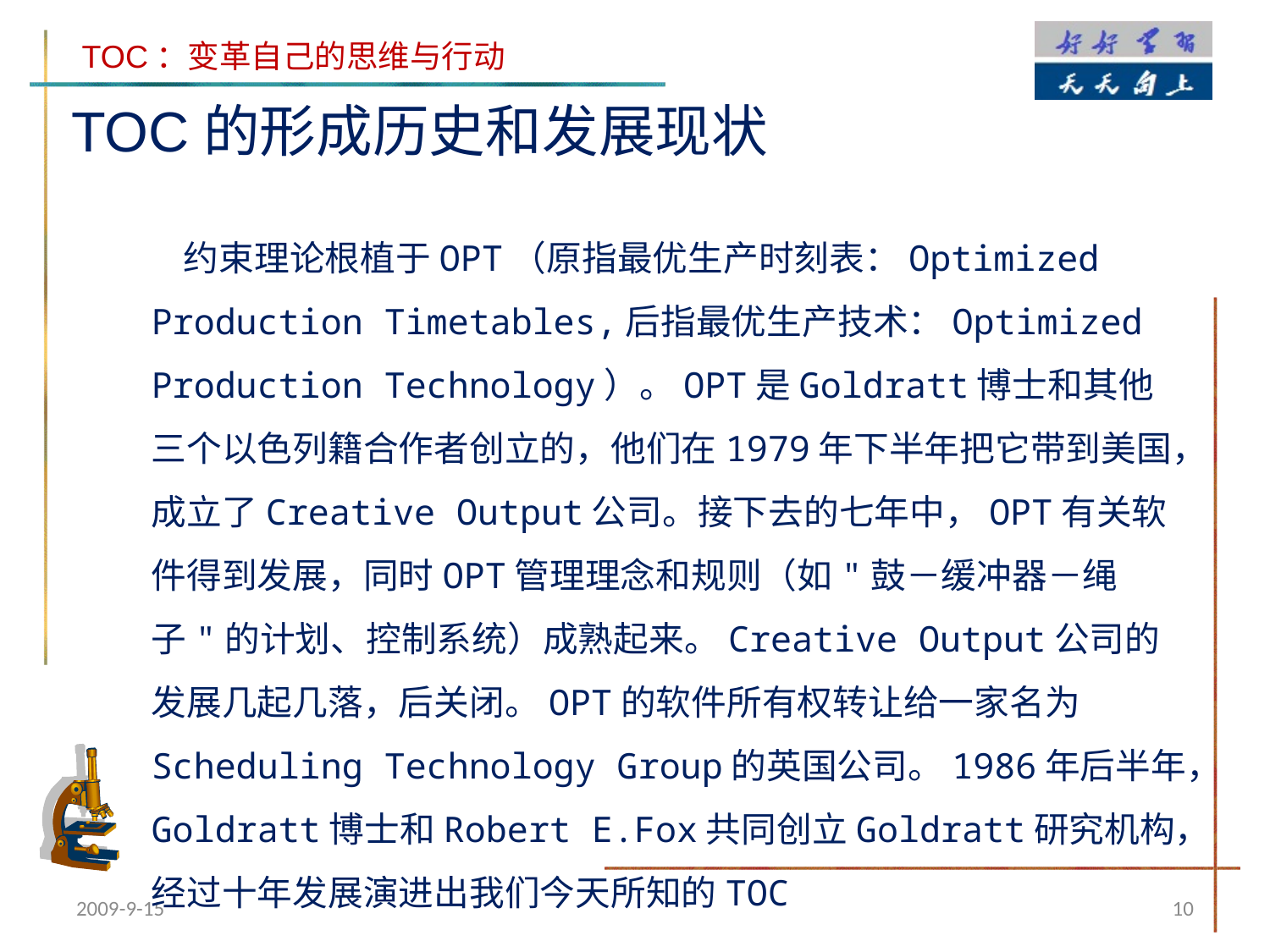

TOC的形成历史和发展现状
    约束理论根植于OPT（原指最优生产时刻表：Optimized Production Timetables,后指最优生产技术：Optimized Production Technology）。OPT是Goldratt博士和其他三个以色列籍合作者创立的，他们在1979年下半年把它带到美国，成立了Creative Output公司。接下去的七年中，OPT有关软件得到发展，同时OPT管理理念和规则（如"鼓－缓冲器－绳子"的计划、控制系统）成熟起来。Creative Output公司的发展几起几落，后关闭。OPT的软件所有权转让给一家名为Scheduling Technology Group的英国公司。1986年后半年，Goldratt博士和Robert E.Fox共同创立Goldratt研究机构，经过十年发展演进出我们今天所知的TOC
2009-9-15
10